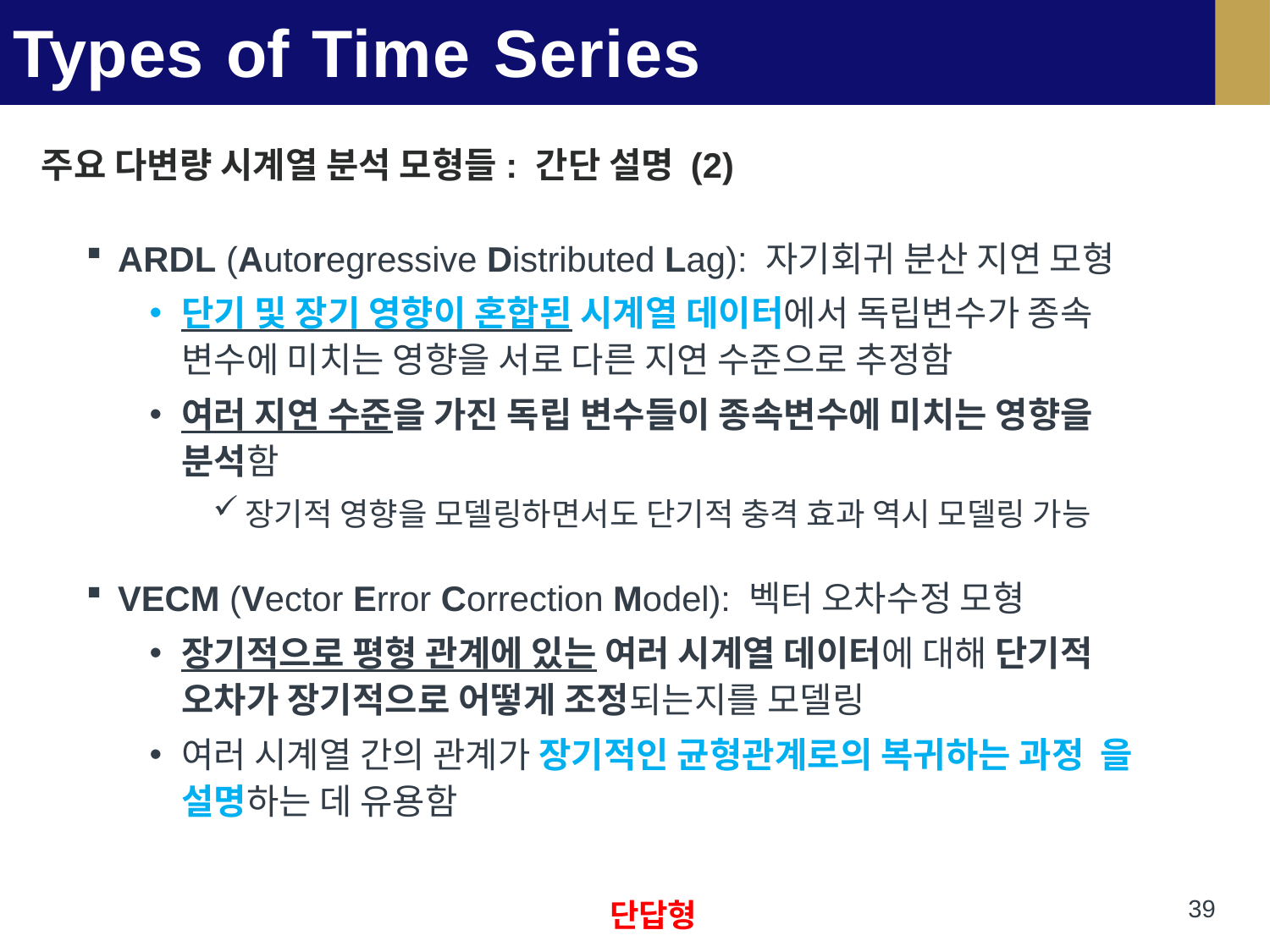

# Types of Time Series Analysis
주요 다변량 시계열 분석 모형들: 간단 설명 (2)

ARDL (Autoregressive Distributed Lag): 자기회귀 분산 지연 모형
단기 및 장기 영향이 혼합된 시계열 데이터에서 독립변수가 종속  변수에 미치는 영향을 서로 다른 지연 수준으로 추정함
여러 지연 수준을 가진 독립 변수들이 종속변수에 미치는 영향을  분석함
장기적 영향을 모델링하면서도 단기적 충격 효과 역시 모델링 가능

VECM (Vector Error Correction Model): 벡터 오차수정 모형
장기적으로 평형 관계에 있는 여러 시계열 데이터에 대해 단기적  오차가 장기적으로 어떻게 조정되는지를 모델링
여러 시계열 간의 관계가 장기적인 균형관계로의 복귀하는 과정  을 설명하는 데 유용함
단답형
39